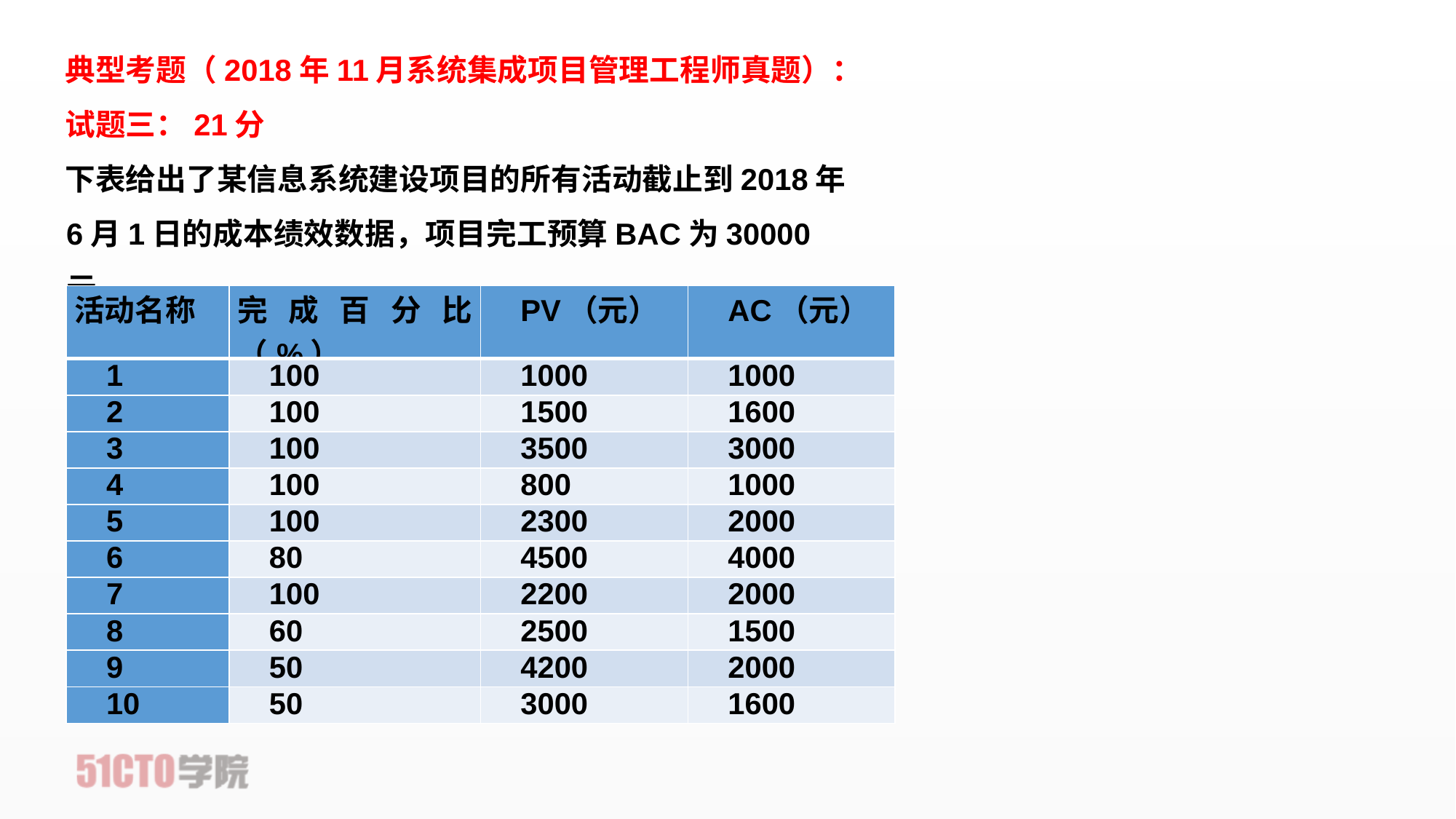

典型考题（2018年11月系统集成项目管理工程师真题）：
试题三：21分
下表给出了某信息系统建设项目的所有活动截止到2018年6月1日的成本绩效数据，项目完工预算BAC为30000元。
| 活动名称 | 完成百分比（%） | PV（元） | AC（元） |
| --- | --- | --- | --- |
| 1 | 100 | 1000 | 1000 |
| 2 | 100 | 1500 | 1600 |
| 3 | 100 | 3500 | 3000 |
| 4 | 100 | 800 | 1000 |
| 5 | 100 | 2300 | 2000 |
| 6 | 80 | 4500 | 4000 |
| 7 | 100 | 2200 | 2000 |
| 8 | 60 | 2500 | 1500 |
| 9 | 50 | 4200 | 2000 |
| 10 | 50 | 3000 | 1600 |